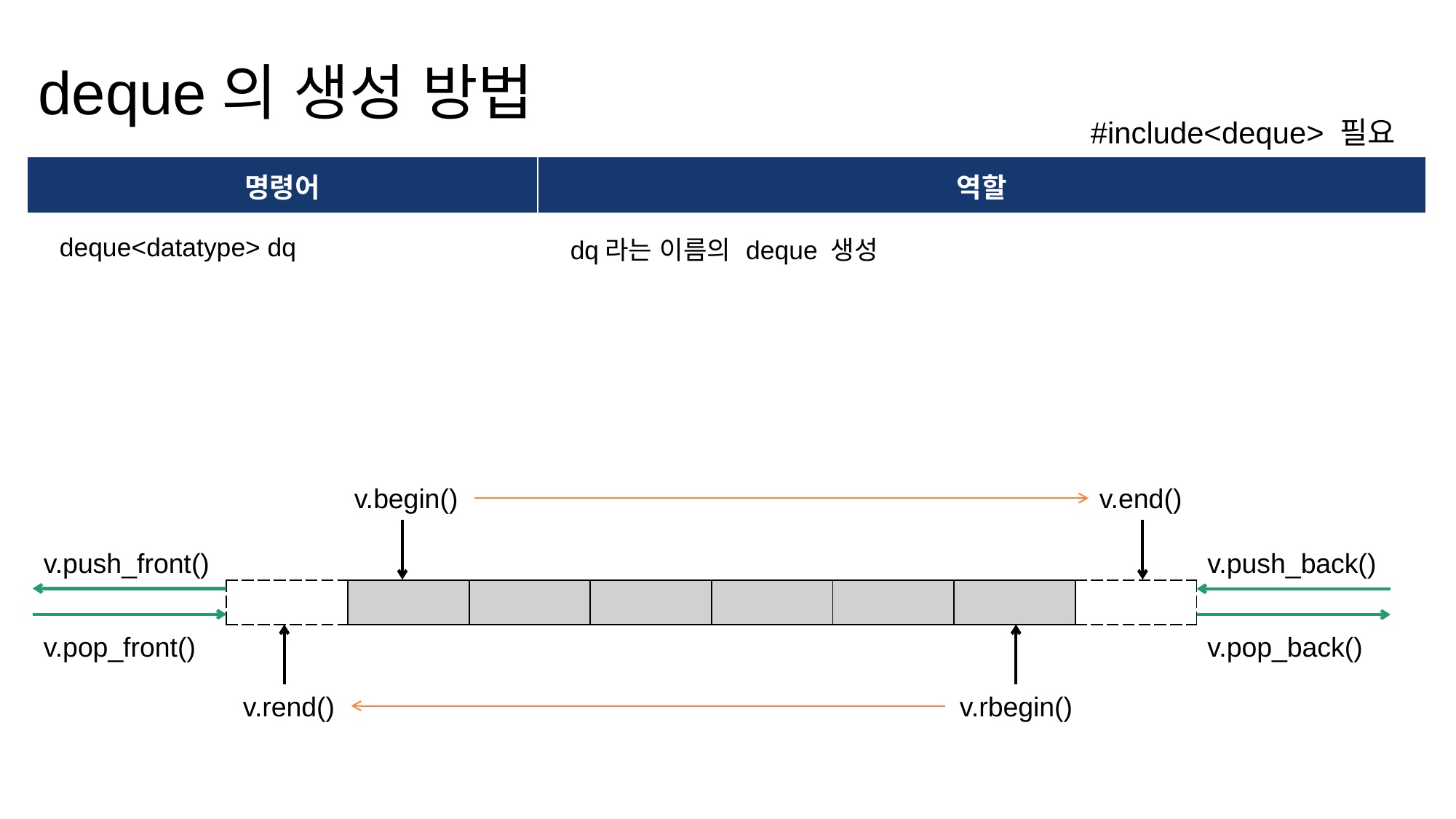

deque의 생성 방법
#include<deque> 필요
| 명령어 | 역할 |
| --- | --- |
| deque<datatype> dq | dq라는 이름의 deque 생성 |
v.begin()
v.end()
v.push_front()
v.push_back()
|  |  |  |  |  |  |  |  |
| --- | --- | --- | --- | --- | --- | --- | --- |
v.pop_front()
v.pop_back()
v.rend()
v.rbegin()